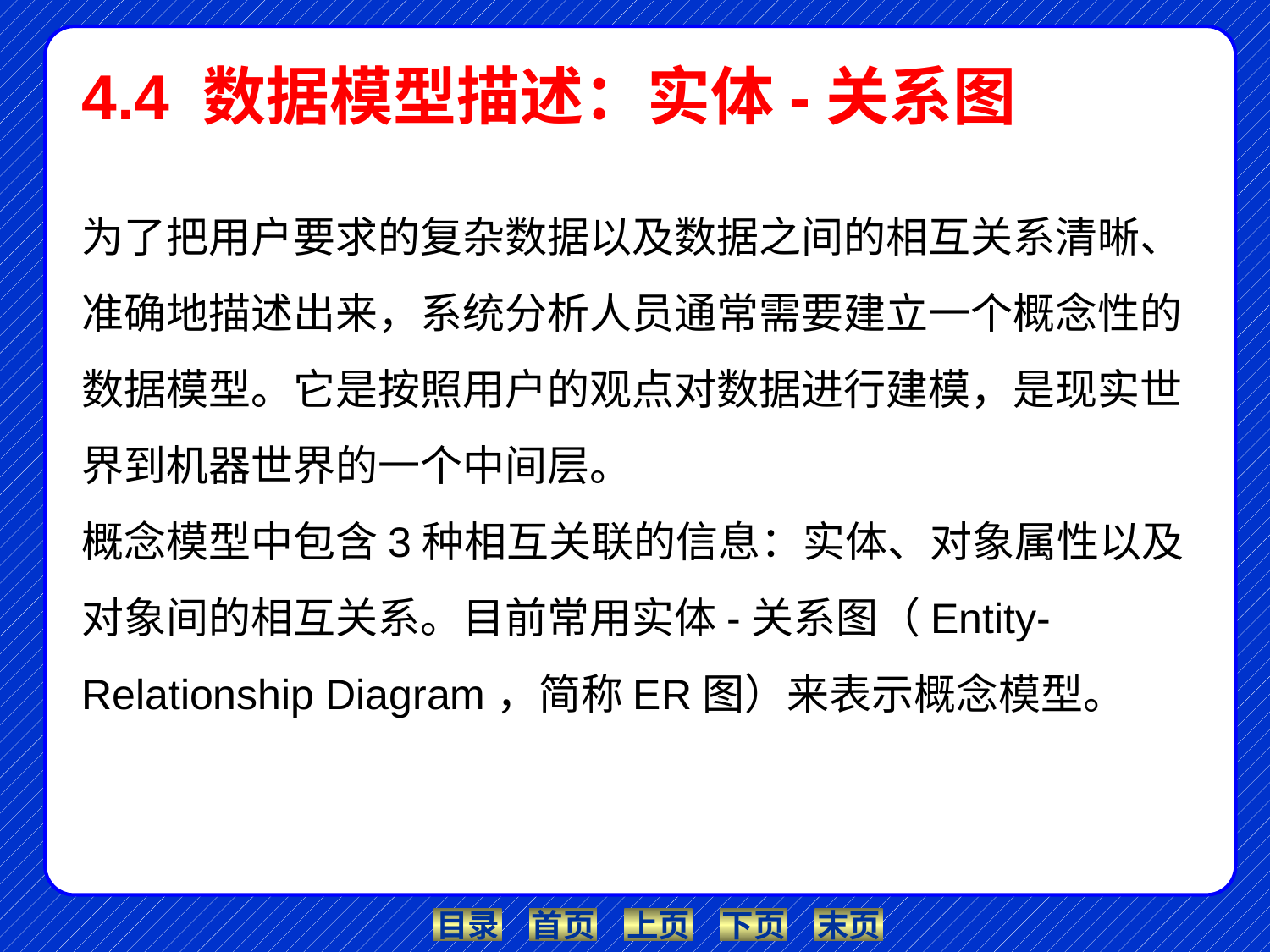

4.4 数据模型描述：实体-关系图
为了把用户要求的复杂数据以及数据之间的相互关系清晰、准确地描述出来，系统分析人员通常需要建立一个概念性的数据模型。它是按照用户的观点对数据进行建模，是现实世界到机器世界的一个中间层。
概念模型中包含3种相互关联的信息：实体、对象属性以及对象间的相互关系。目前常用实体-关系图（Entity-Relationship Diagram，简称ER图）来表示概念模型。